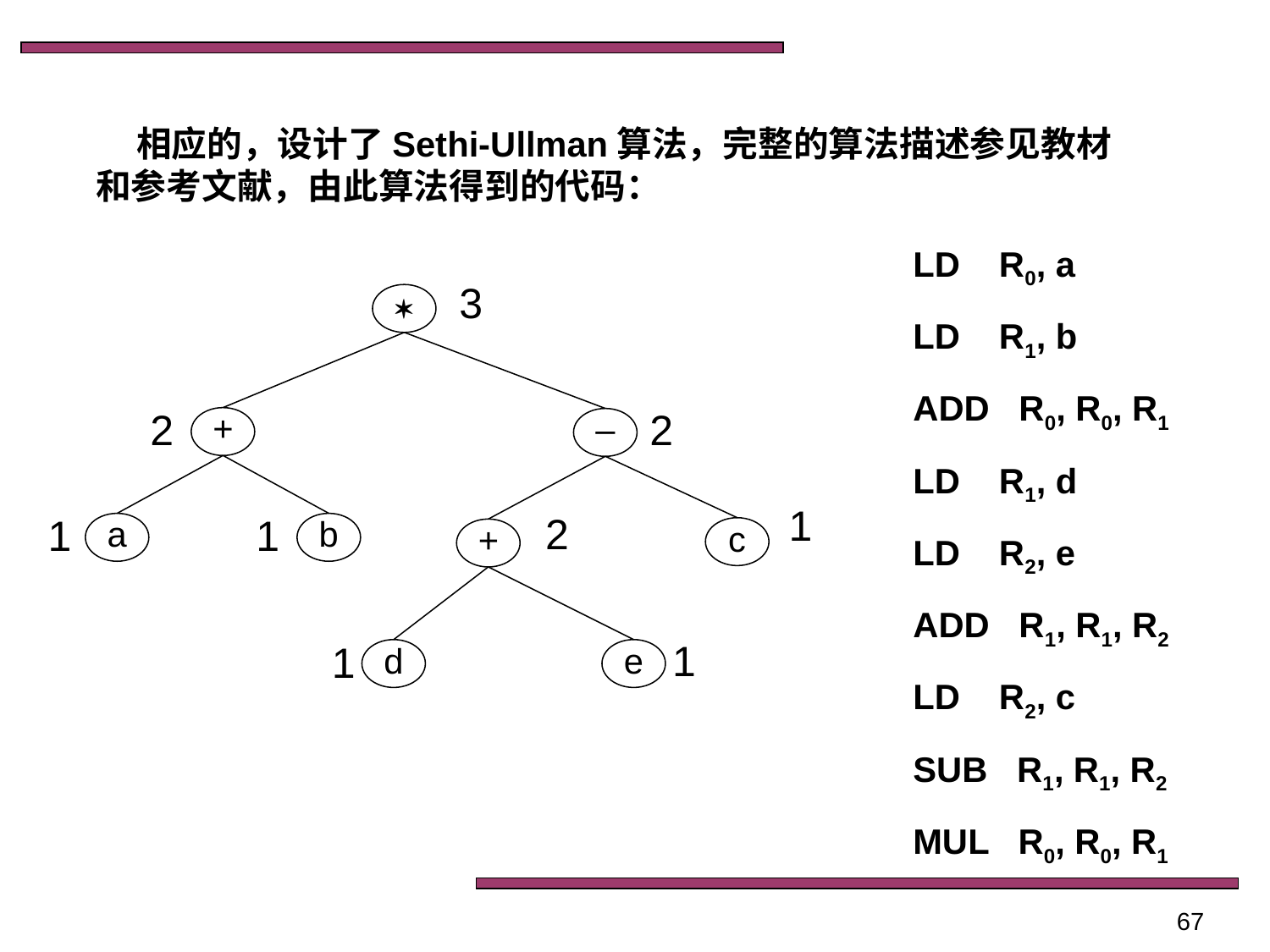

相应的，设计了Sethi-Ullman算法，完整的算法描述参见教材和参考文献，由此算法得到的代码：
LD    R0, a
LD    R1, b
ADD   R0, R0, R1
LD    R1, d
LD    R2, e
ADD   R1, R1, R2
LD    R2, c
SUB   R1, R1, R2
MUL   R0, R0, R1
∗
3
+
–
2
2
1
a
b
2
c
1
1
+
d
e
1
1
67